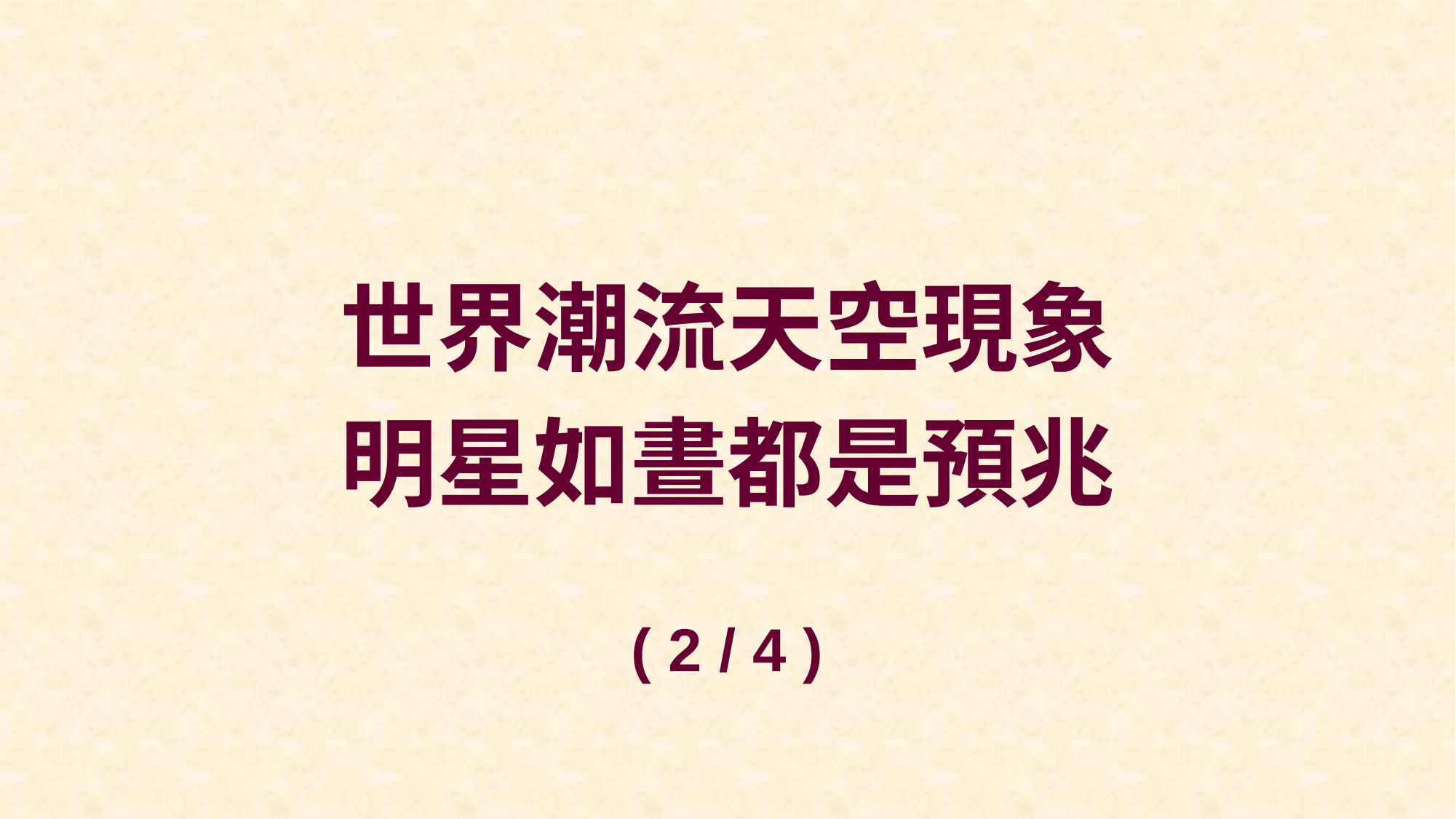

世界潮流天空現象
明星如晝都是預兆
( 2 / 4 )